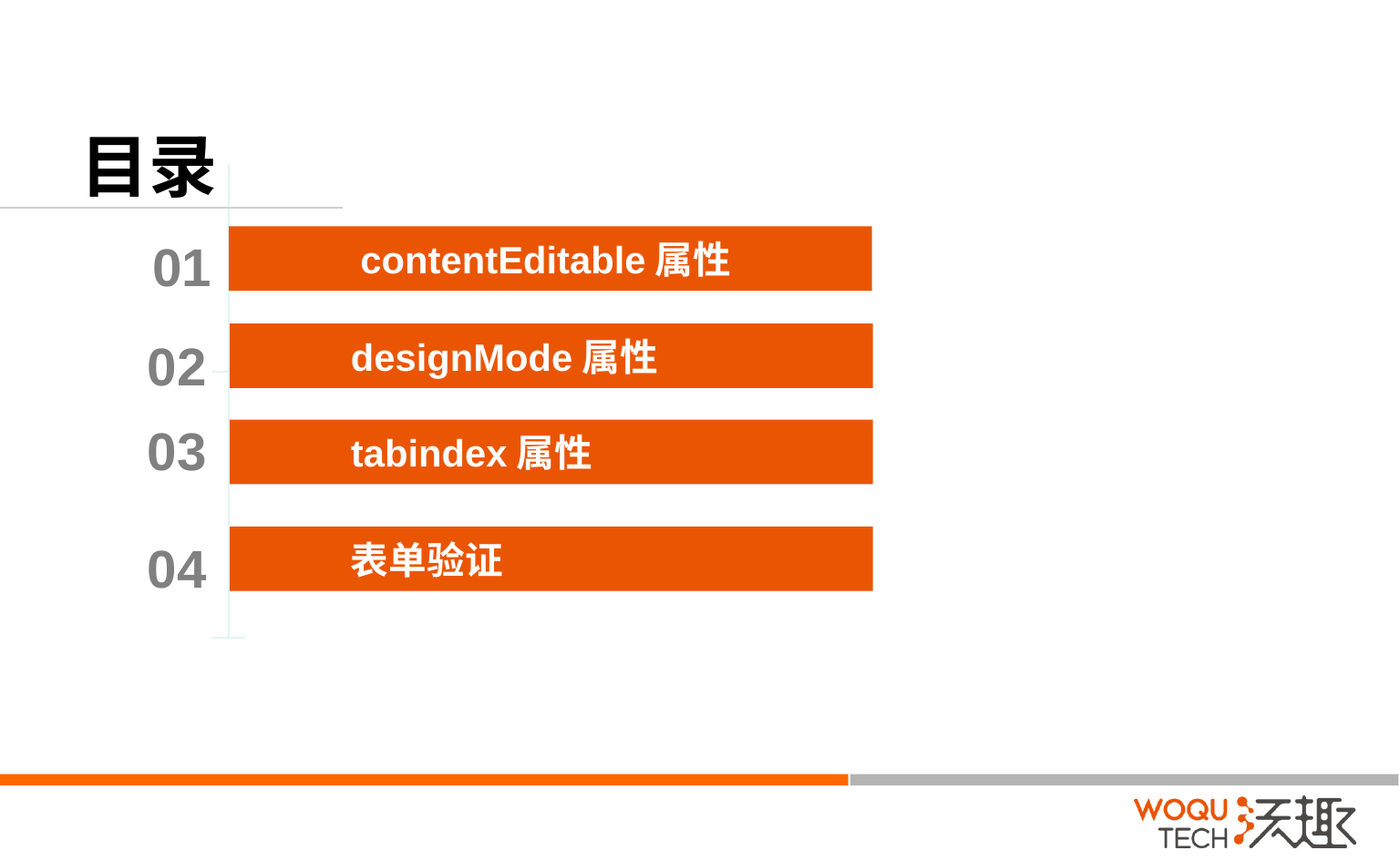

目录
01
 contentEditable属性
02
designMode属性
03
tabindex属性
04
表单验证